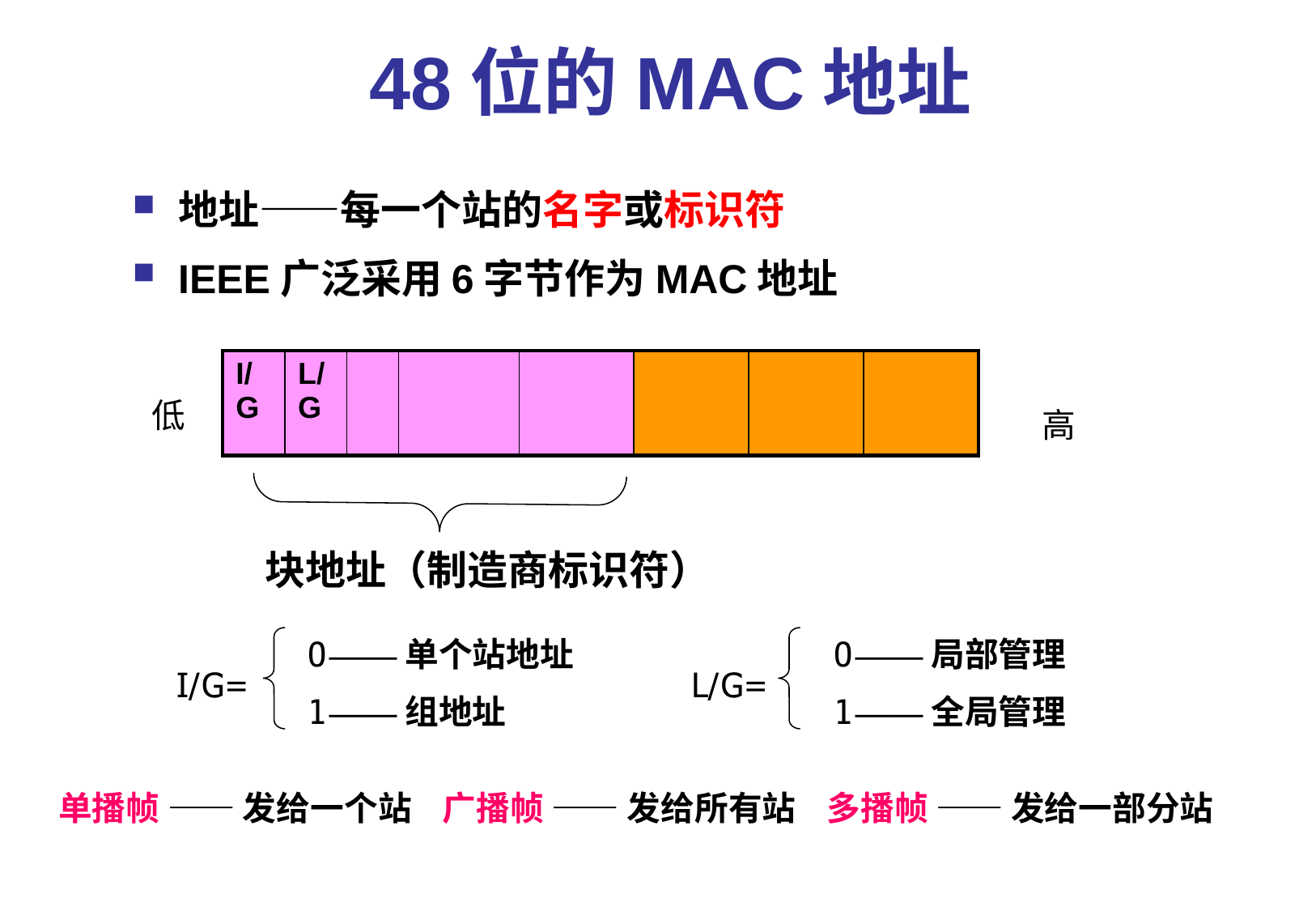

# 48位的MAC地址
地址——每一个站的名字或标识符
IEEE广泛采用6字节作为MAC地址

| I/G | L/G |  |  |  |  |  |  |
| --- | --- | --- | --- | --- | --- | --- | --- |
低
高
块地址（制造商标识符）

0——单个站地址
1——组地址
0——局部管理
1——全局管理
I/G=
L/G=
单播帧 —— 发给一个站    广播帧 —— 发给所有站    多播帧 —— 发给一部分站